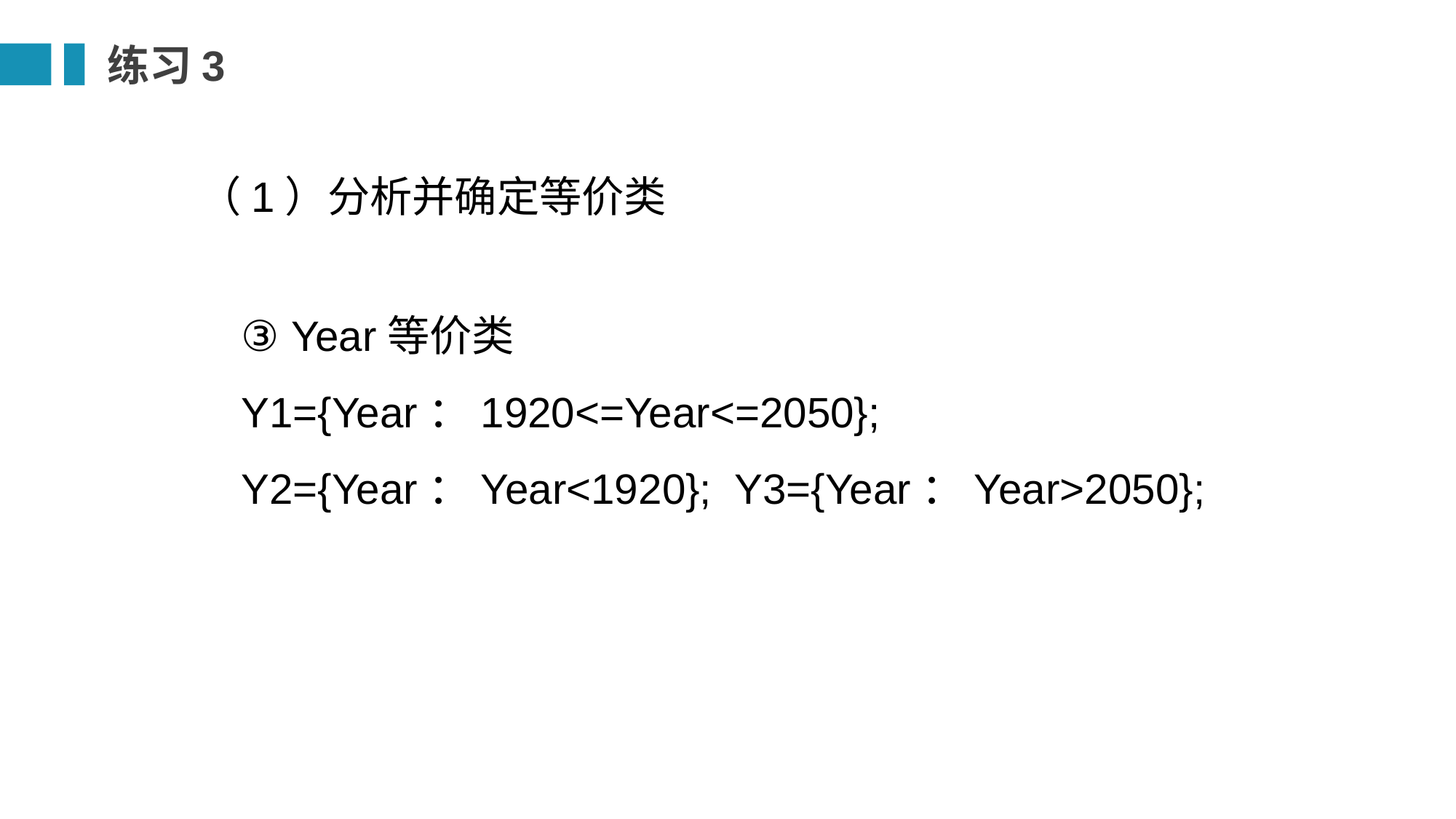

练习3

（1）分析并确定等价类
③ Year等价类
Y1={Year：1920<=Year<=2050};
Y2={Year：Year<1920};  Y3={Year：Year>2050};
145